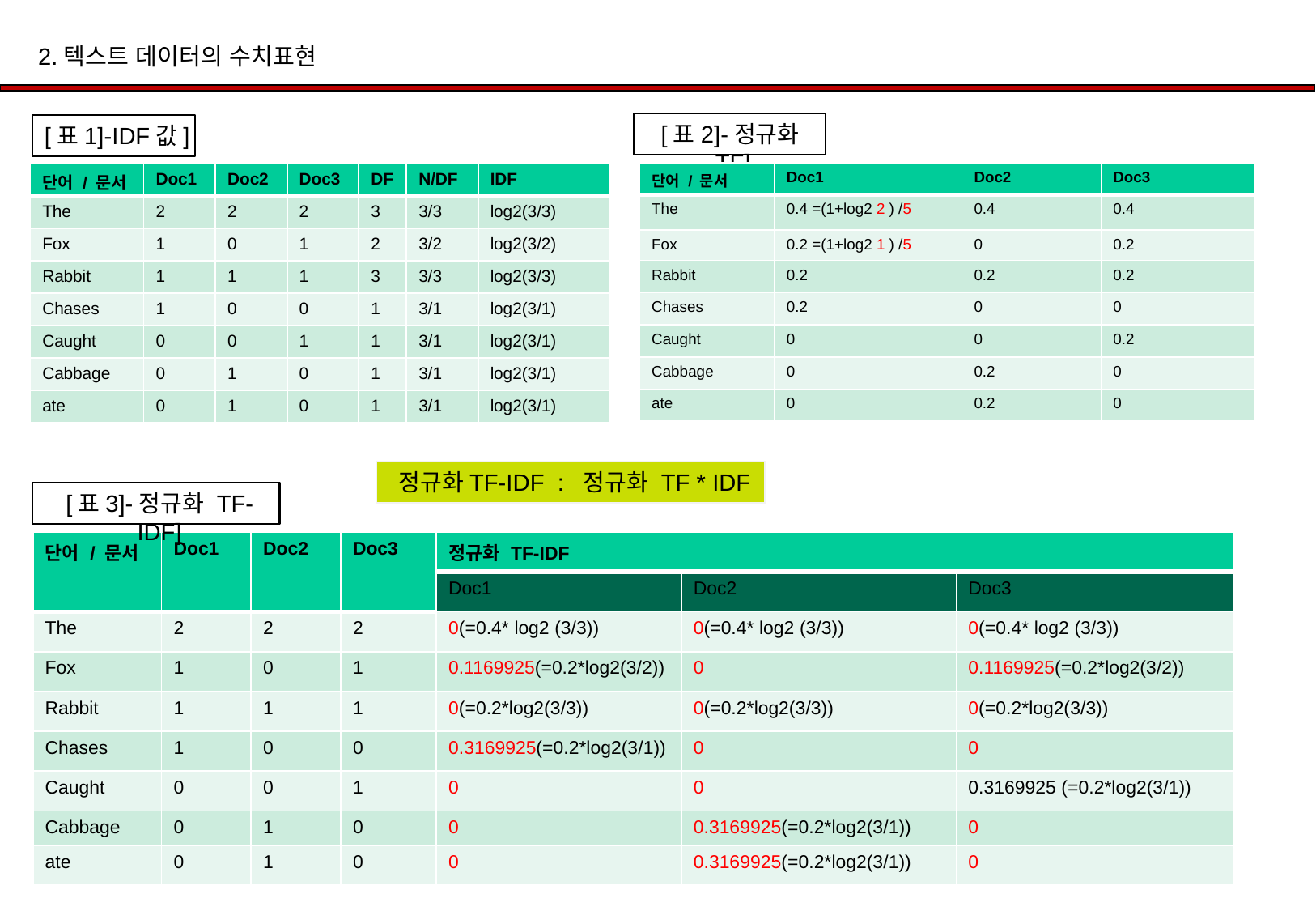

2.텍스트 데이터의 수치표현

[표2]-정규화TF]
[표1]-IDF값]
| 단어 / 문서 | Doc1 | Doc2 | Doc3 |
| --- | --- | --- | --- |
| The | 0.4 =(1+log2 2 ) /5 | 0.4 | 0.4 |
| Fox | 0.2 =(1+log2 1 ) /5 | 0 | 0.2 |
| Rabbit | 0.2 | 0.2 | 0.2 |
| Chases | 0.2 | 0 | 0 |
| Caught | 0 | 0 | 0.2 |
| Cabbage | 0 | 0.2 | 0 |
| ate | 0 | 0.2 | 0 |
| 단어 / 문서 | Doc1 | Doc2 | Doc3 | DF | N/DF | IDF |
| --- | --- | --- | --- | --- | --- | --- |
| The | 2 | 2 | 2 | 3 | 3/3 | log2(3/3) |
| Fox | 1 | 0 | 1 | 2 | 3/2 | log2(3/2) |
| Rabbit | 1 | 1 | 1 | 3 | 3/3 | log2(3/3) |
| Chases | 1 | 0 | 0 | 1 | 3/1 | log2(3/1) |
| Caught | 0 | 0 | 1 | 1 | 3/1 | log2(3/1) |
| Cabbage | 0 | 1 | 0 | 1 | 3/1 | log2(3/1) |
| ate | 0 | 1 | 0 | 1 | 3/1 | log2(3/1) |
정규화TF-IDF  :  정규화 TF * IDF
[표3]-정규화 TF-IDF]
| 단어 / 문서 | Doc1 | Doc2 | Doc3 | 정규화 TF-IDF |  |  |
| --- | --- | --- | --- | --- | --- | --- |
|  |  |  |  | Doc1 | Doc2 | Doc3 |
| The | 2 | 2 | 2 | 0(=0.4\* log2 (3/3)) | 0(=0.4\* log2 (3/3)) | 0(=0.4\* log2 (3/3)) |
| Fox | 1 | 0 | 1 | 0.1169925(=0.2\*log2(3/2)) | 0 | 0.1169925(=0.2\*log2(3/2)) |
| Rabbit | 1 | 1 | 1 | 0(=0.2\*log2(3/3)) | 0(=0.2\*log2(3/3)) | 0(=0.2\*log2(3/3)) |
| Chases | 1 | 0 | 0 | 0.3169925(=0.2\*log2(3/1)) | 0 | 0 |
| Caught | 0 | 0 | 1 | 0 | 0 | 0.3169925 (=0.2\*log2(3/1)) |
| Cabbage | 0 | 1 | 0 | 0 | 0.3169925(=0.2\*log2(3/1)) | 0 |
| ate | 0 | 1 | 0 | 0 | 0.3169925(=0.2\*log2(3/1)) | 0 |